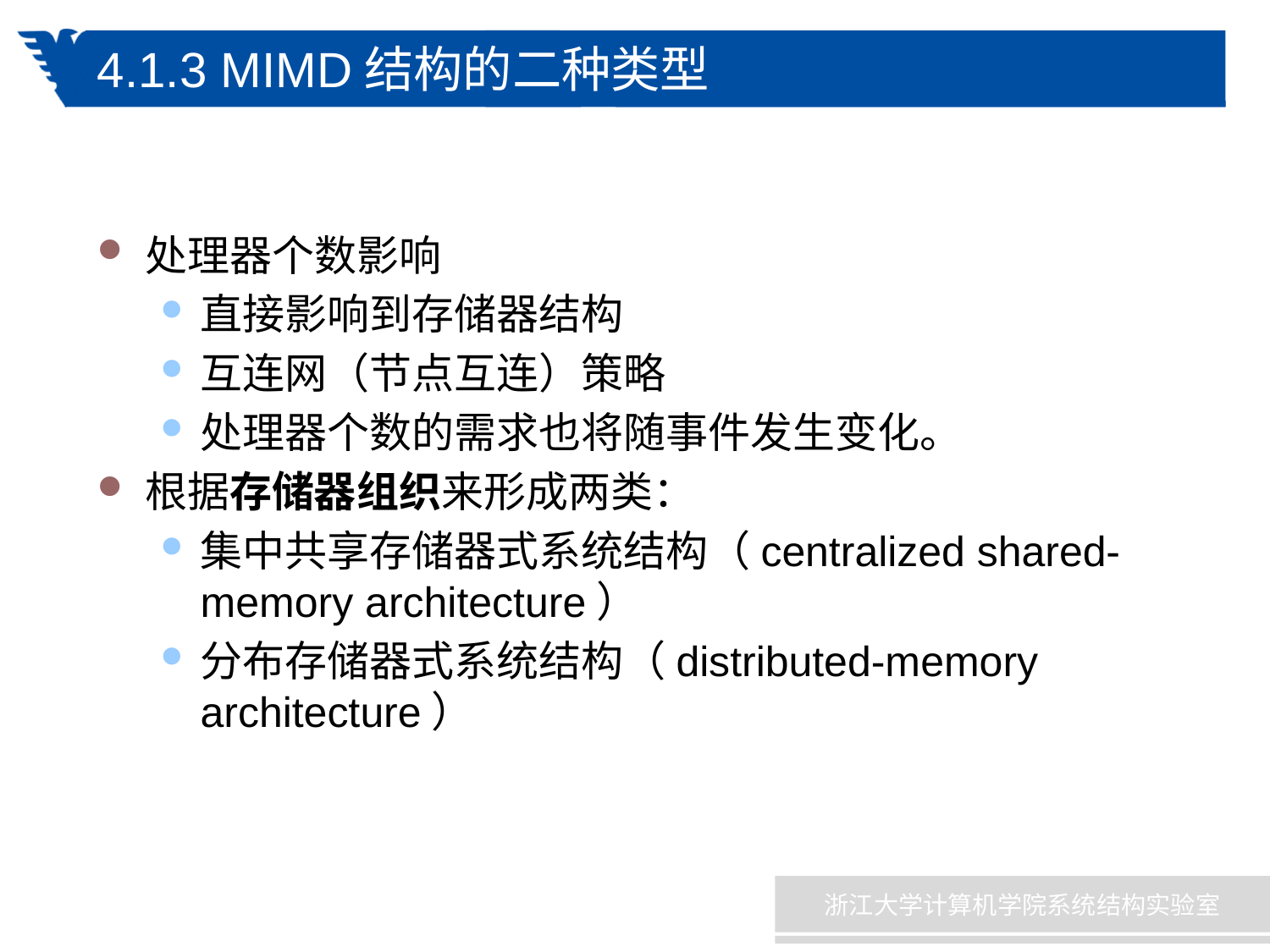

# 4.1.3 MIMD结构的二种类型
处理器个数影响
直接影响到存储器结构
互连网（节点互连）策略
处理器个数的需求也将随事件发生变化。
根据存储器组织来形成两类：
集中共享存储器式系统结构（centralized shared-memory architecture）
分布存储器式系统结构（distributed-memory architecture）